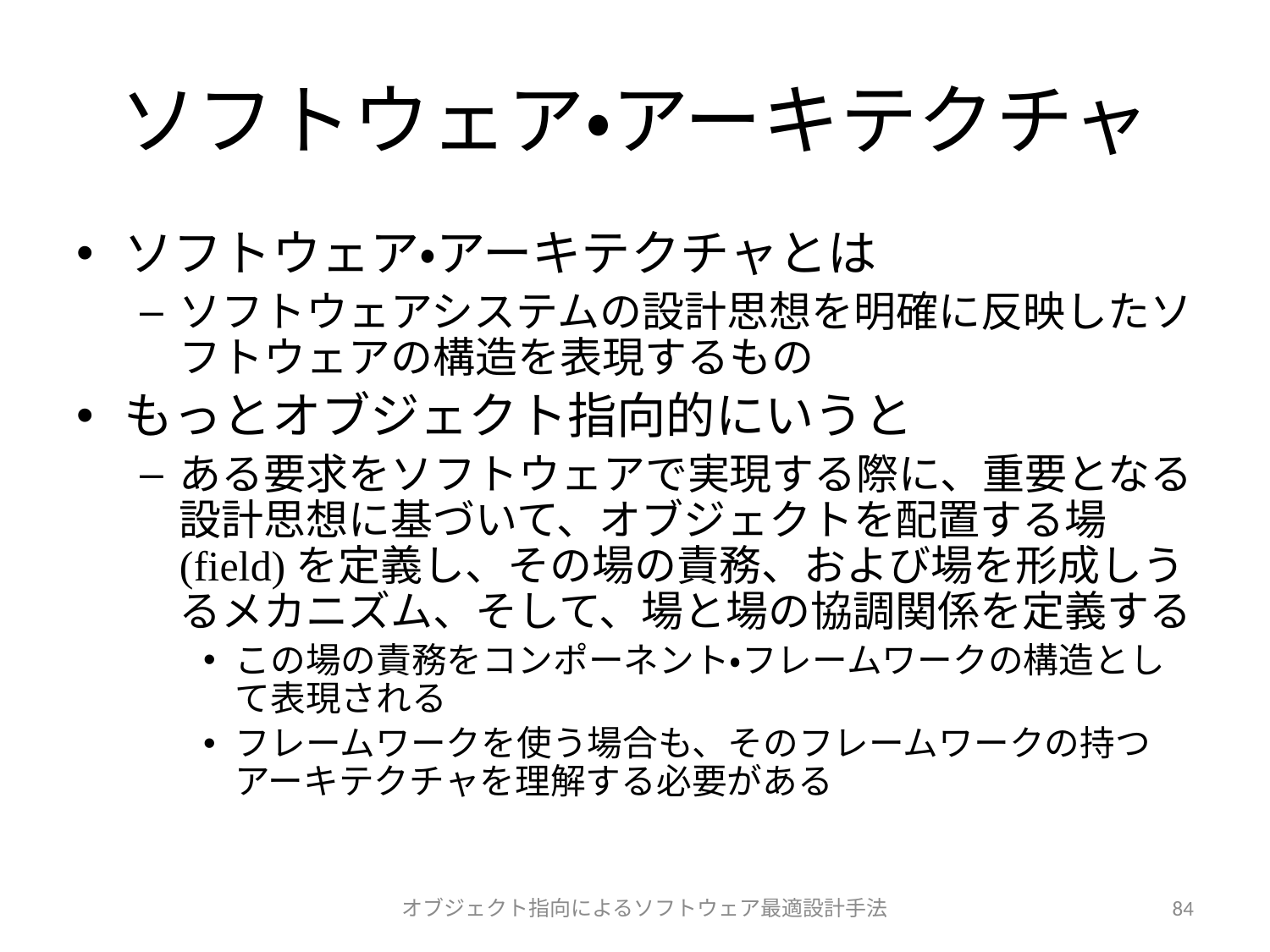

# ソフトウェア・アーキテクチャ
ソフトウェア・アーキテクチャとは
ソフトウェアシステムの設計思想を明確に反映したソフトウェアの構造を表現するもの
もっとオブジェクト指向的にいうと
ある要求をソフトウェアで実現する際に、重要となる設計思想に基づいて、オブジェクトを配置する場(field)を定義し、その場の責務、および場を形成しうるメカニズム、そして、場と場の協調関係を定義する
この場の責務をコンポーネント・フレームワークの構造として表現される
フレームワークを使う場合も、そのフレームワークの持つアーキテクチャを理解する必要がある
オブジェクト指向によるソフトウェア最適設計手法
84